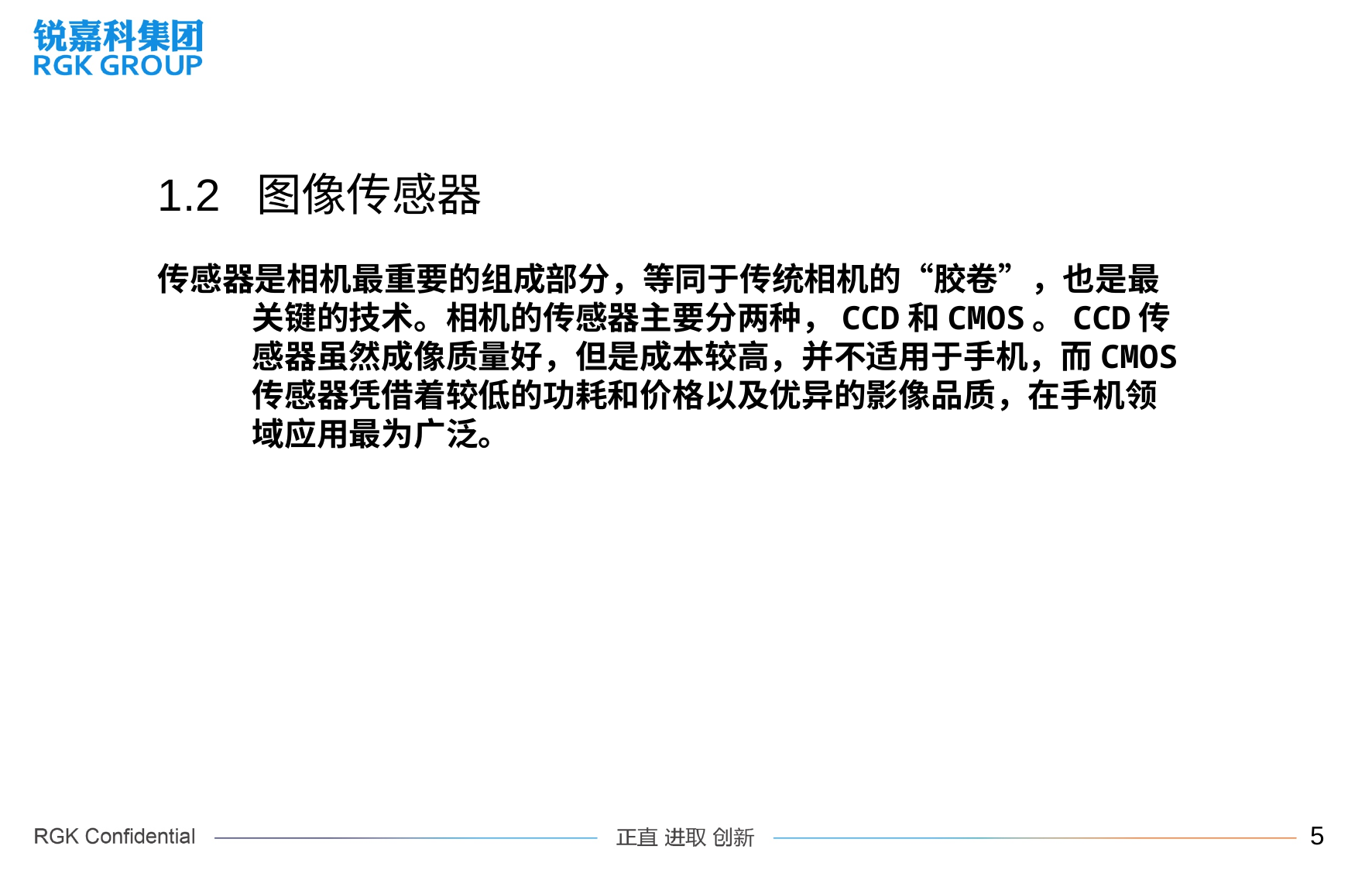

1.2  图像传感器

传感器是相机最重要的组成部分，等同于传统相机的“胶卷”，也是最关键的技术。相机的传感器主要分两种，CCD和CMOS。CCD传感器虽然成像质量好，但是成本较高，并不适用于手机，而CMOS传感器凭借着较低的功耗和价格以及优异的影像品质，在手机领域应用最为广泛。